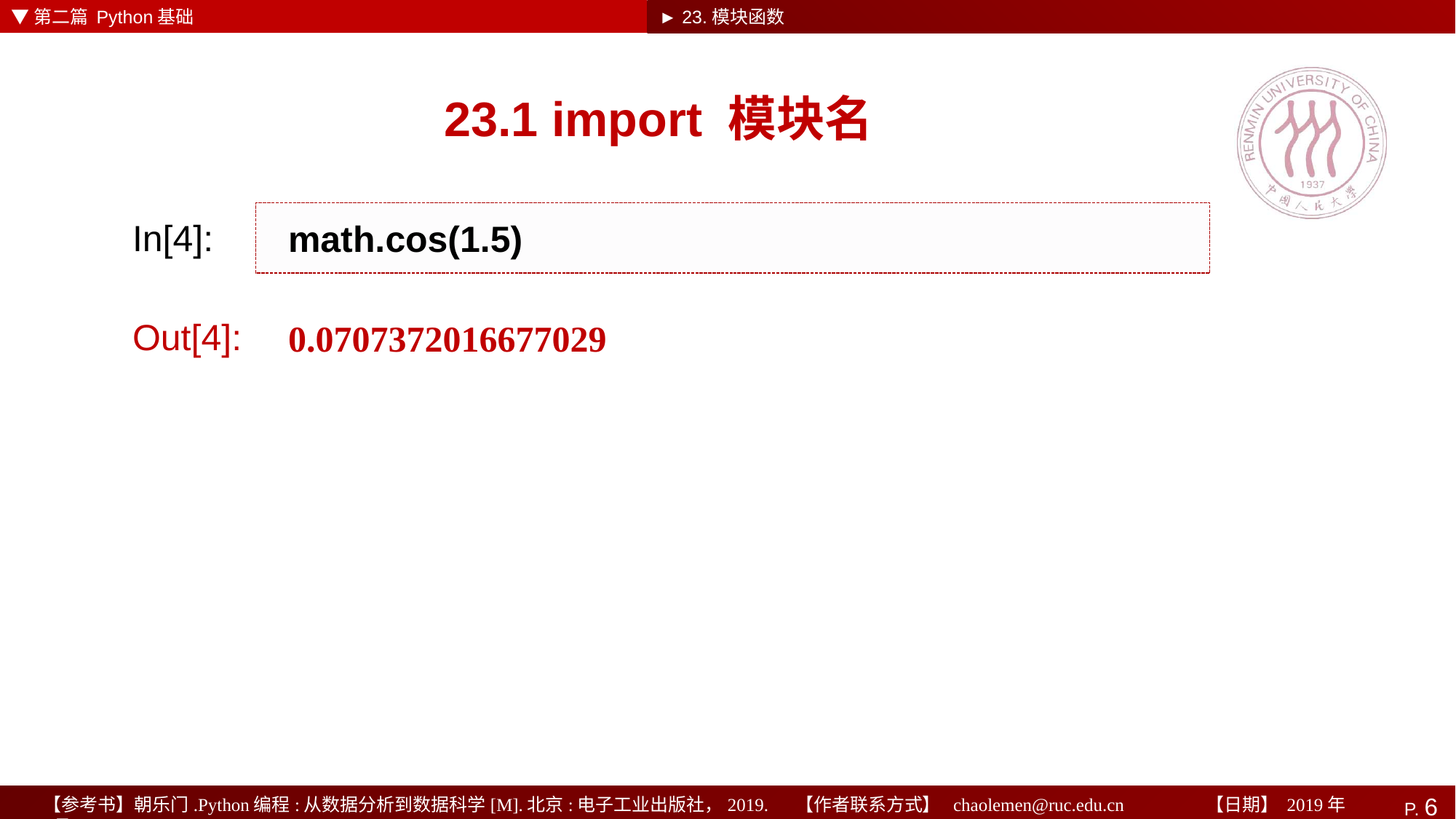

▼第二篇 Python基础
► 23.模块函数
# 23.1 import 模块名
math.cos(1.5)
In[4]:
0.0707372016677029
Out[4]: